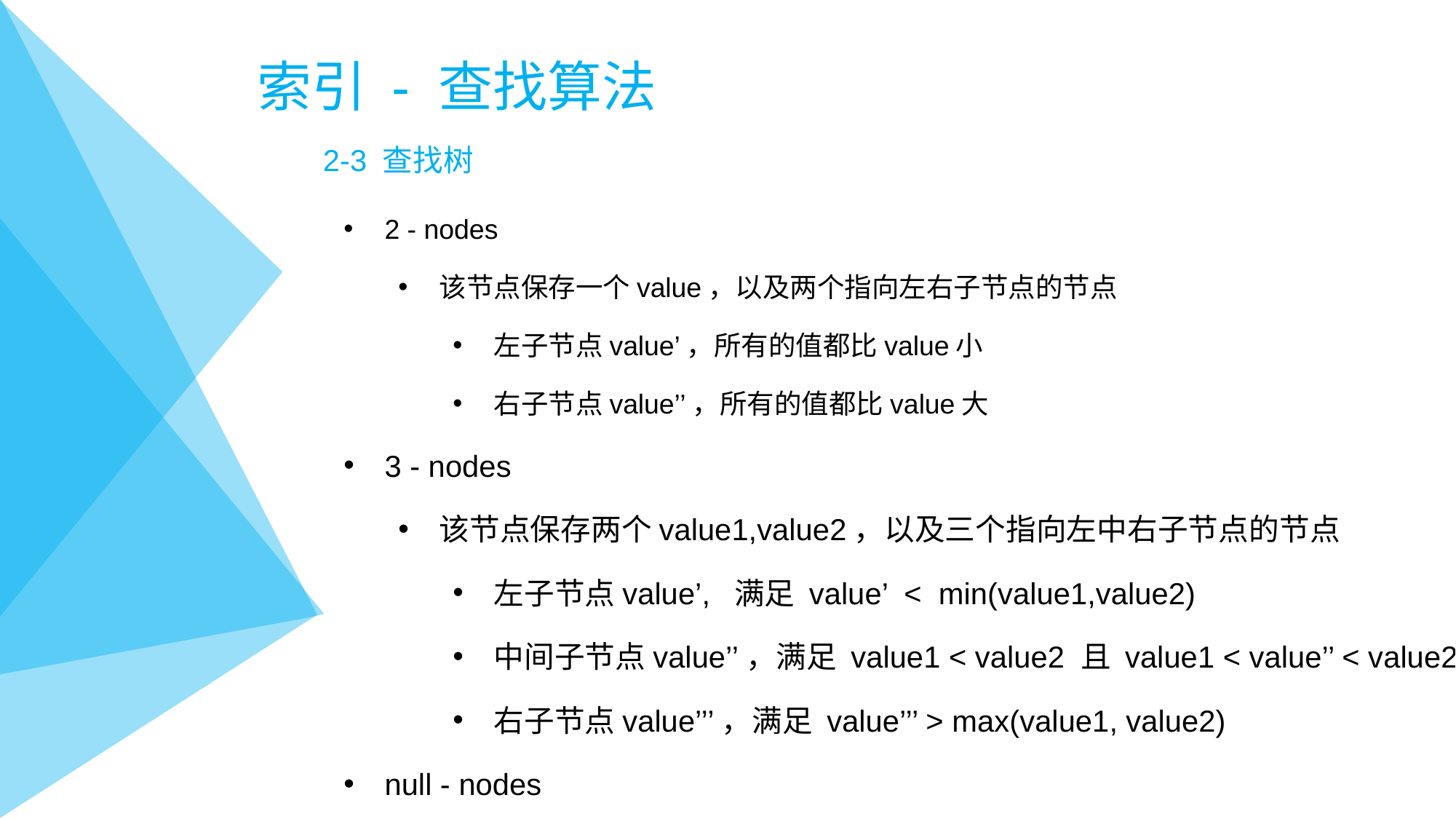

# 索引 - 查找算法
2-3 查找树
2 - nodes
该节点保存一个value，以及两个指向左右子节点的节点
左子节点value’，所有的值都比value小
右子节点value’’，所有的值都比value大
3 - nodes
该节点保存两个value1,value2，以及三个指向左中右子节点的节点
左子节点value’,  满足 value’  <  min(value1,value2)
中间子节点value’’，满足 value1 < value2 且 value1 < value’’ < value2
右子节点value’’’，满足 value’’’ > max(value1, value2)
null - nodes